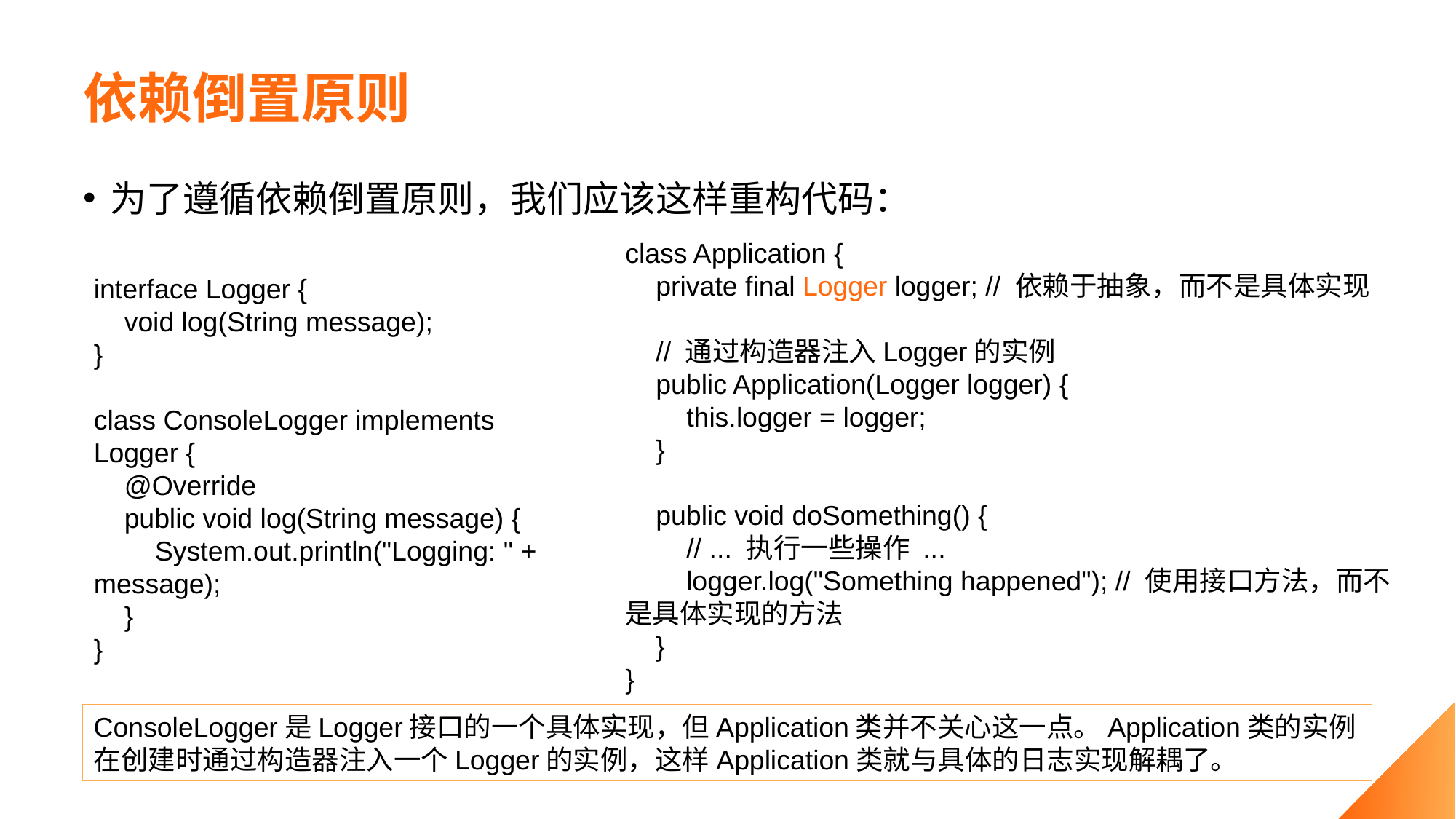

# 依赖倒置原则
为了遵循依赖倒置原则，我们应该这样重构代码：
class Application {
    private final Logger logger; // 依赖于抽象，而不是具体实现

    // 通过构造器注入Logger的实例
    public Application(Logger logger) {
        this.logger = logger;
    }

    public void doSomething() {
        // ... 执行一些操作 ...
        logger.log("Something happened"); // 使用接口方法，而不是具体实现的方法
    }
}
interface Logger {
    void log(String message);
}

class ConsoleLogger implements Logger {
    @Override
    public void log(String message) {
        System.out.println("Logging: " + message);
    }
}
ConsoleLogger是Logger接口的一个具体实现，但Application类并不关心这一点。Application类的实例在创建时通过构造器注入一个Logger的实例，这样Application类就与具体的日志实现解耦了。